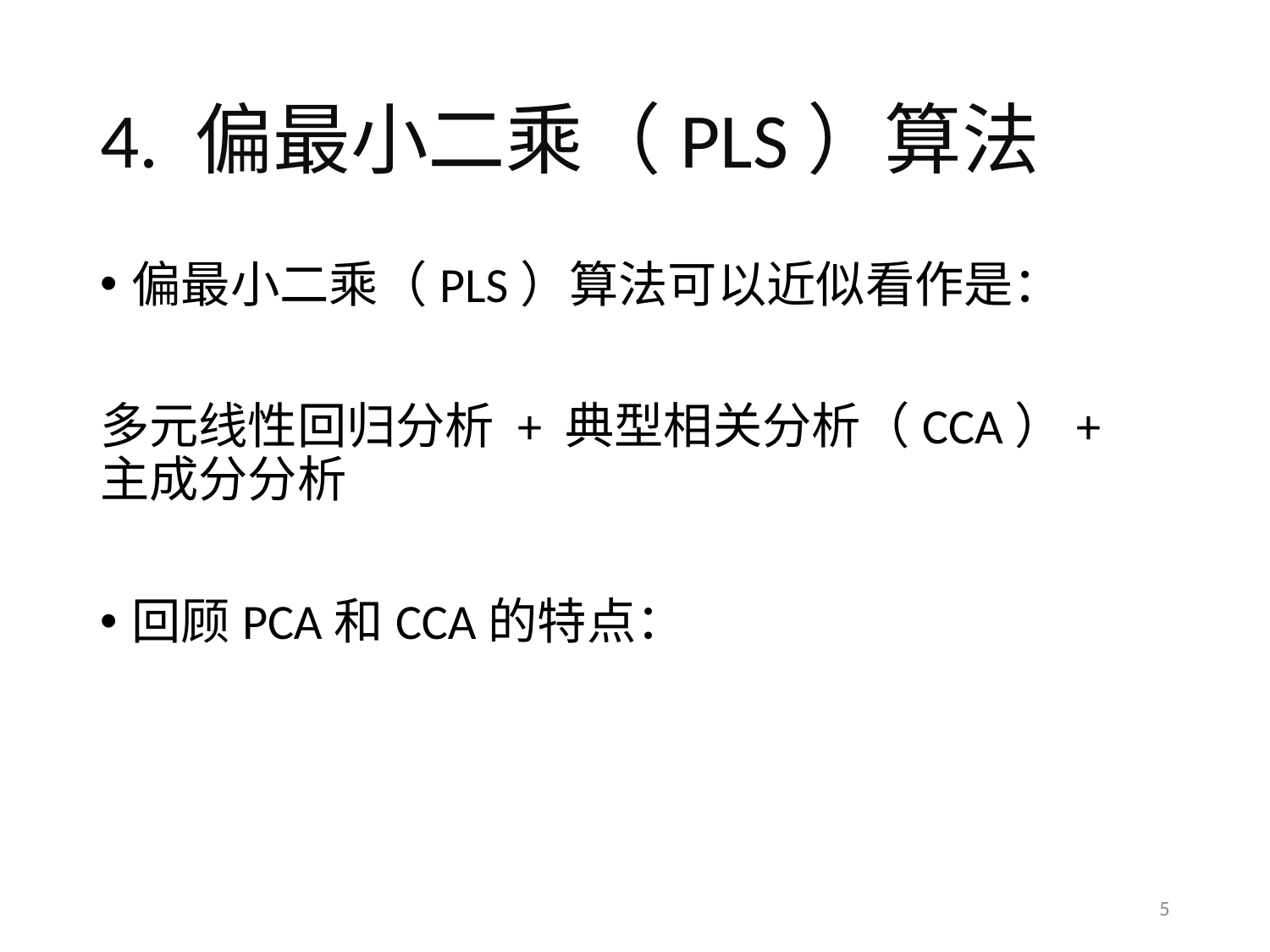

# 4. 偏最小二乘（PLS）算法
偏最小二乘（PLS）算法可以近似看作是：

多元线性回归分析 + 典型相关分析（CCA）+ 主成分分析

回顾PCA和CCA的特点：
5